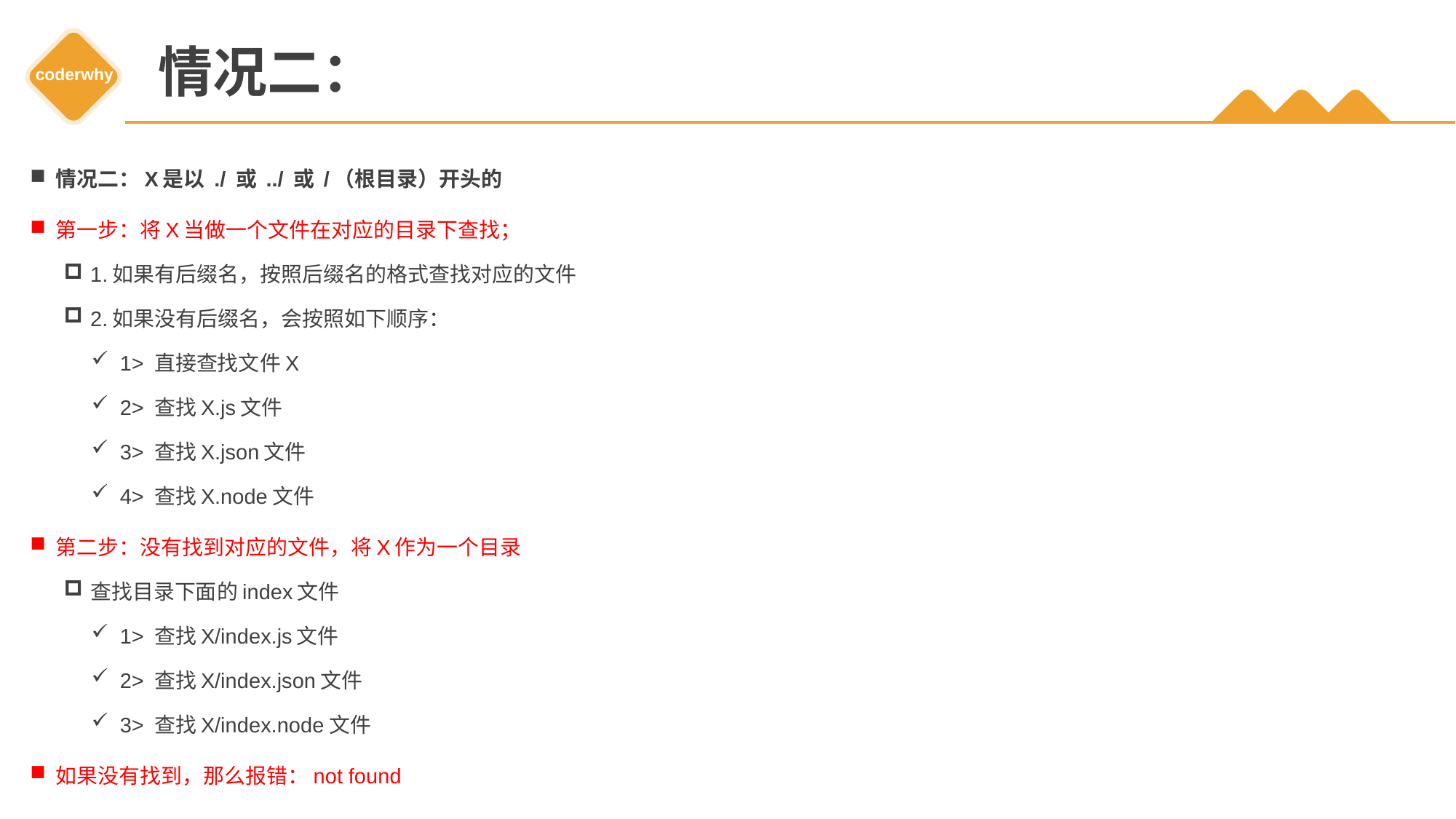

# 情况二：
情况二：X是以 ./ 或 ../ 或 /（根目录）开头的
第一步：将X当做一个文件在对应的目录下查找；
1.如果有后缀名，按照后缀名的格式查找对应的文件
2.如果没有后缀名，会按照如下顺序：
1> 直接查找文件X
2> 查找X.js文件
3> 查找X.json文件
4> 查找X.node文件
第二步：没有找到对应的文件，将X作为一个目录
查找目录下面的index文件
1> 查找X/index.js文件
2> 查找X/index.json文件
3> 查找X/index.node文件
如果没有找到，那么报错：not found